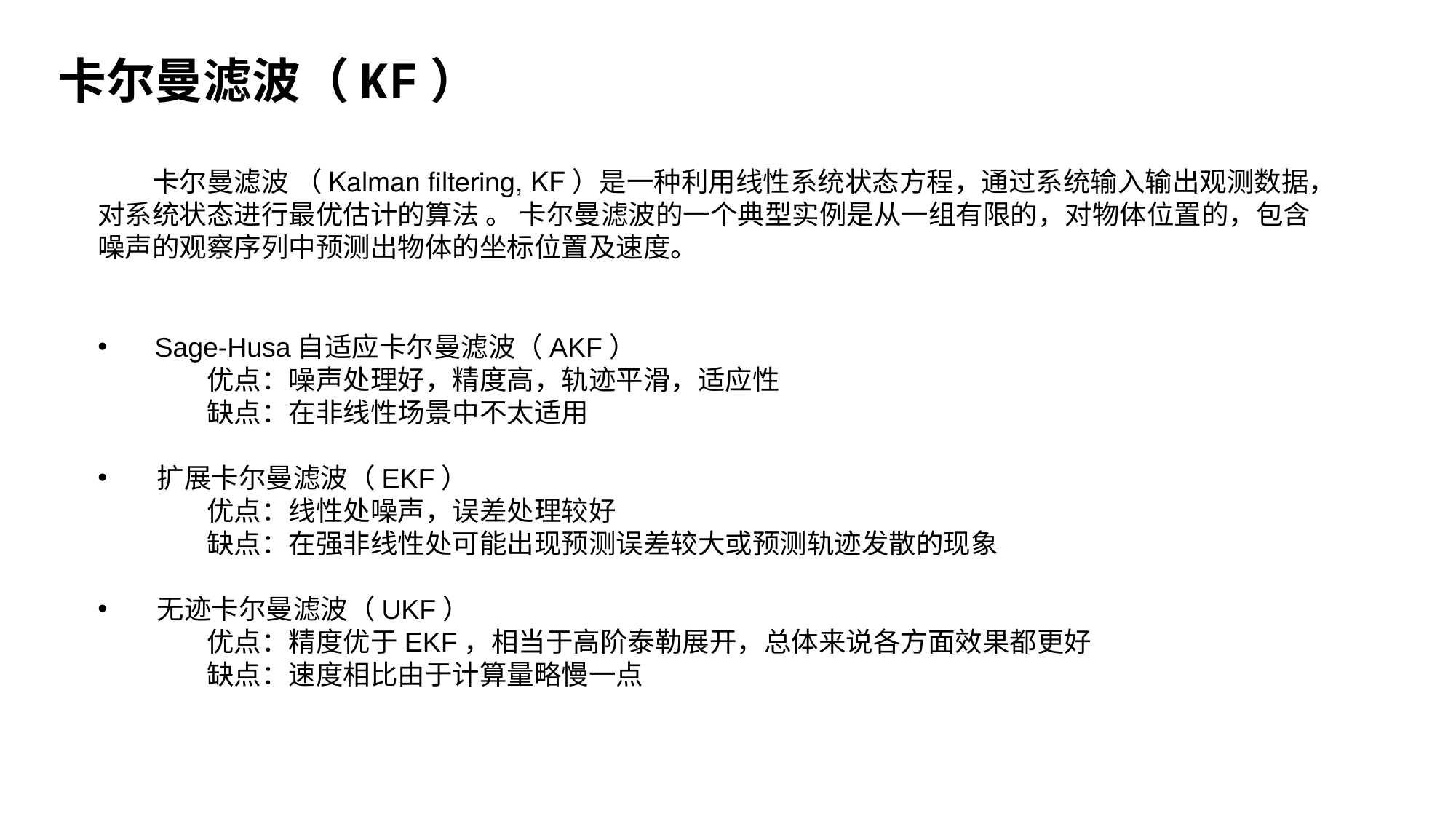

# 卡尔曼滤波（KF）
卡尔曼滤波 （Kalman filtering, KF）是一种利用线性系统状态方程，通过系统输入输出观测数据，对系统状态进行最优估计的算法 。 卡尔曼滤波的一个典型实例是从一组有限的，对物体位置的，包含噪声的观察序列中预测出物体的坐标位置及速度。
   Sage-Husa自适应卡尔曼滤波（AKF）
	优点：噪声处理好，精度高，轨迹平滑，适应性
	缺点：在非线性场景中不太适用
   扩展卡尔曼滤波（EKF）
	优点：线性处噪声，误差处理较好
	缺点：在强非线性处可能出现预测误差较大或预测轨迹发散的现象
   无迹卡尔曼滤波（UKF）
	优点：精度优于EKF，相当于高阶泰勒展开，总体来说各方面效果都更好
	缺点：速度相比由于计算量略慢一点